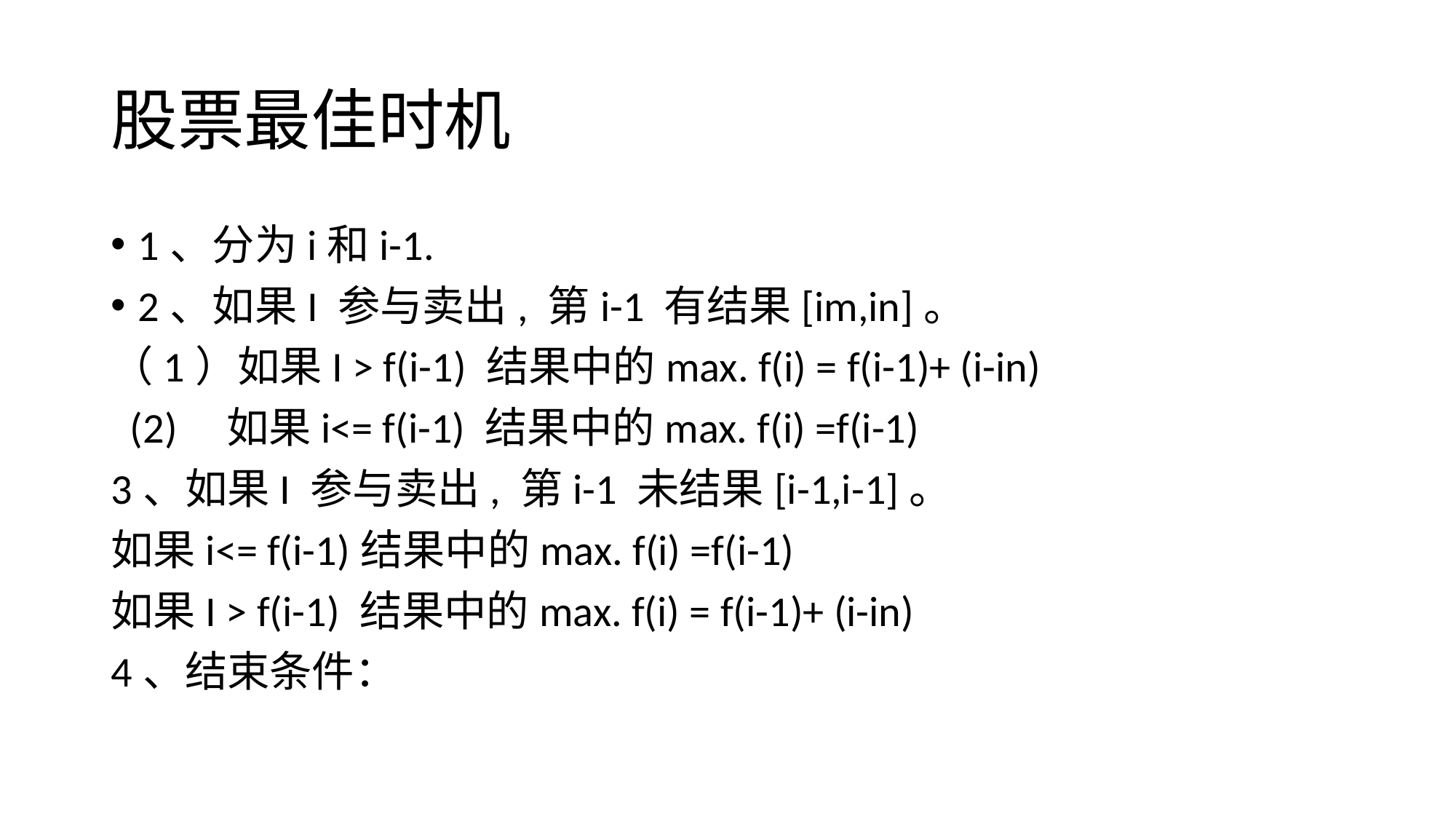

# 股票最佳时机
1、分为i和i-1.
2、如果I 参与卖出, 第i-1 有结果[im,in]。
（1）如果I > f(i-1) 结果中的max. f(i) = f(i-1)+ (i-in)
  (2)    如果i<= f(i-1) 结果中的max. f(i) =f(i-1)
3、如果I 参与卖出, 第i-1 未结果[i-1,i-1]。
如果i<= f(i-1)结果中的max. f(i) =f(i-1)
如果I > f(i-1) 结果中的max. f(i) = f(i-1)+ (i-in)
4、结束条件：